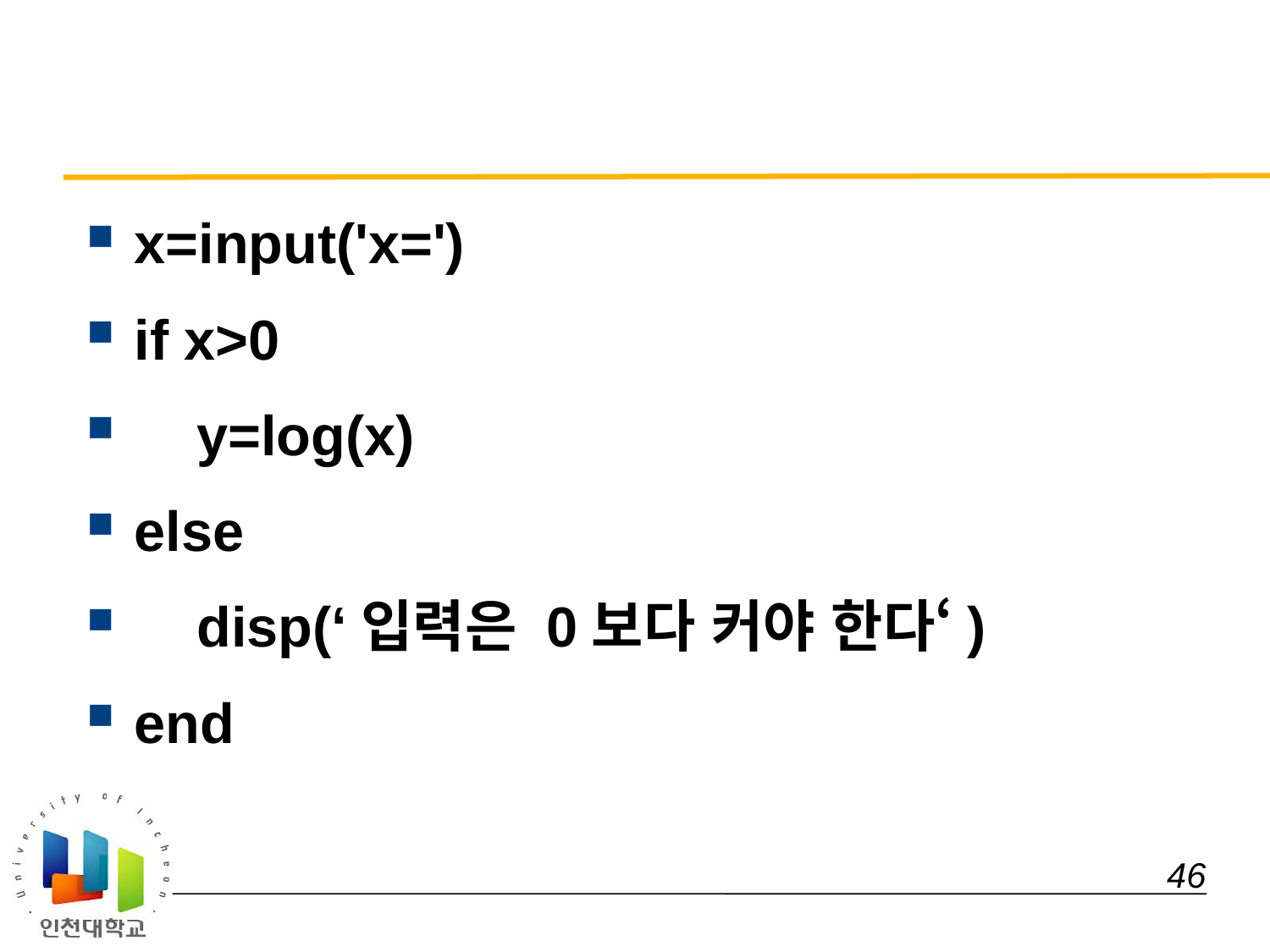

#
x=input('x=')
if x>0
    y=log(x)
else
    disp(‘입력은 0보다 커야 한다‘)
end

 46